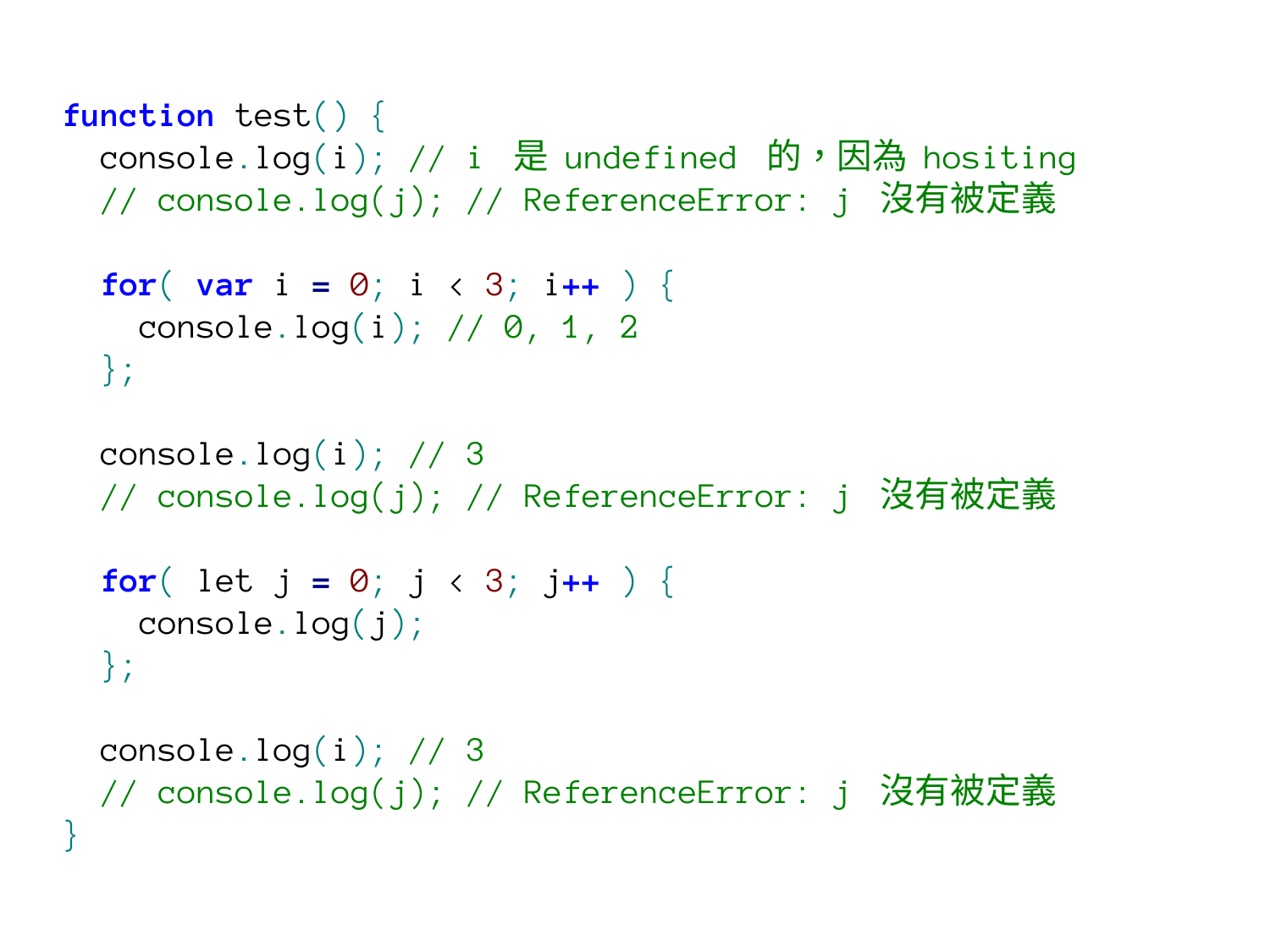

function test() {
  console.log(i); // i 是 undefined 的，因為 hositing
  // console.log(j); // ReferenceError: j 沒有被定義

  for( var i = 0; i < 3; i++ ) {
    console.log(i); // 0, 1, 2
  };

  console.log(i); // 3
  // console.log(j); // ReferenceError: j 沒有被定義

  for( let j = 0; j < 3; j++ ) {
    console.log(j);
  };

  console.log(i); // 3
  // console.log(j); // ReferenceError: j 沒有被定義
}